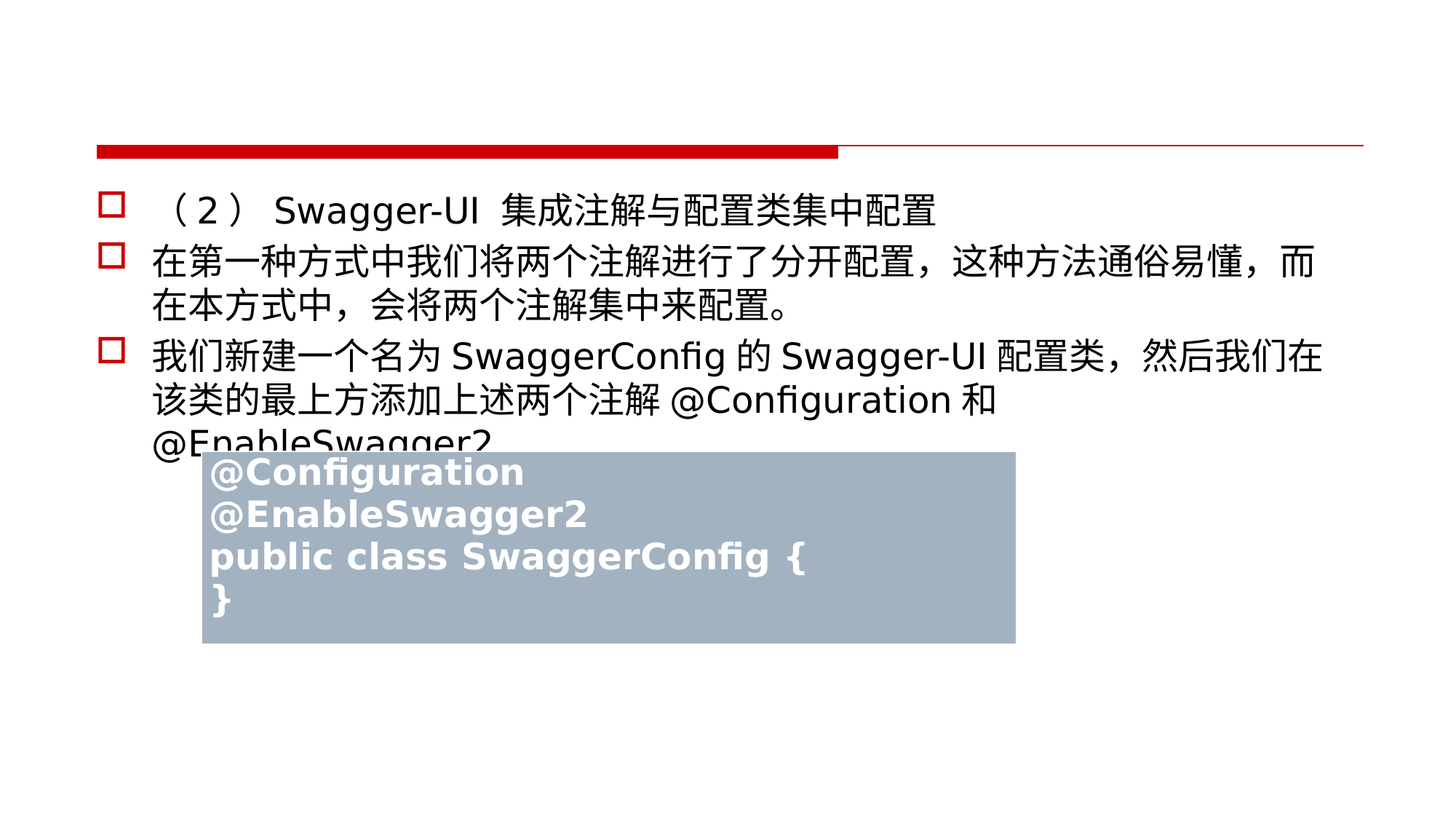

#
（2）Swagger-UI 集成注解与配置类集中配置
在第一种方式中我们将两个注解进行了分开配置，这种方法通俗易懂，而在本方式中，会将两个注解集中来配置。
我们新建一个名为SwaggerConfig的Swagger-UI配置类，然后我们在该类的最上方添加上述两个注解@Configuration和@EnableSwagger2

| @Configuration @EnableSwagger2 public class SwaggerConfig { } |
| --- |